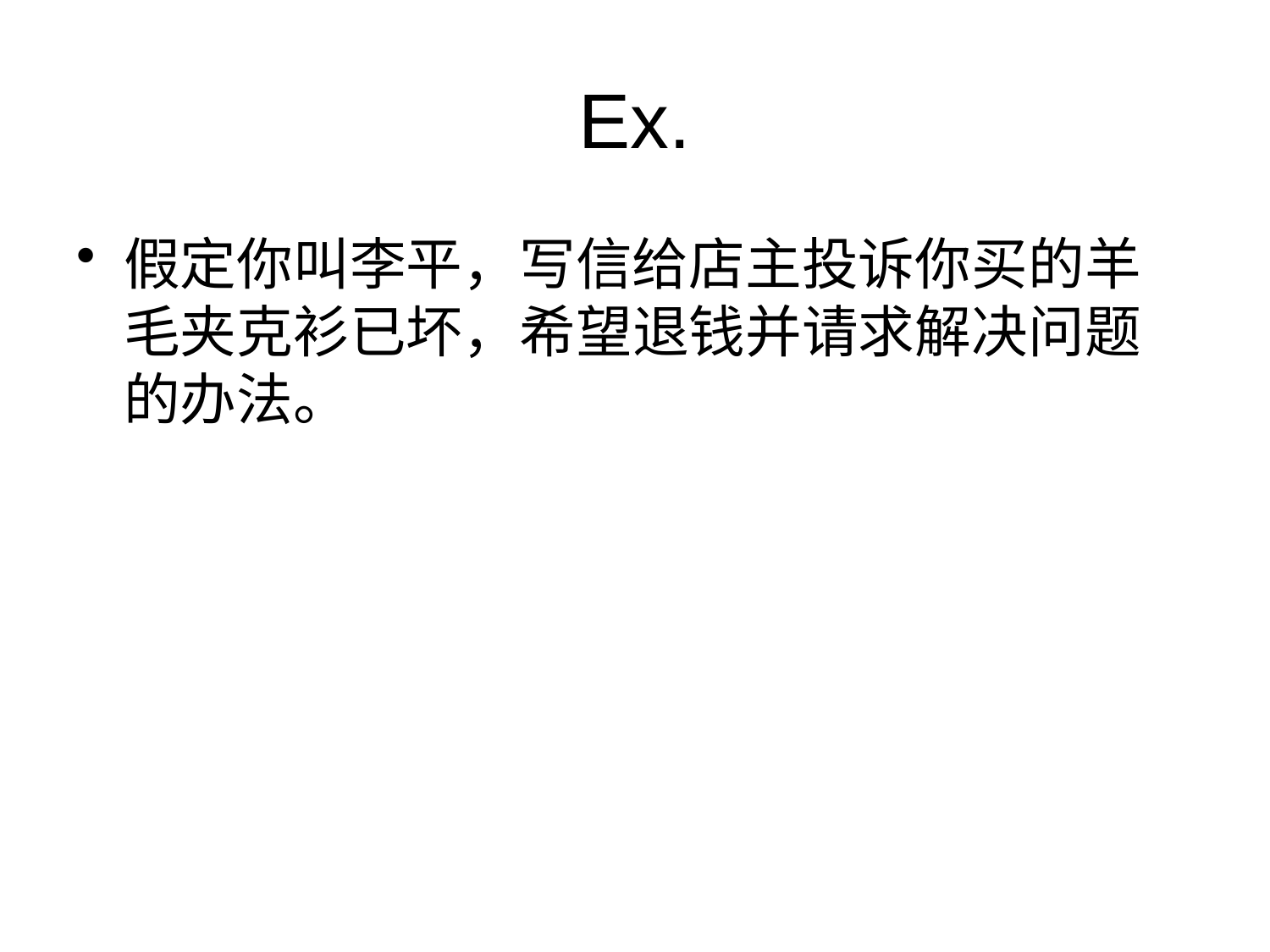

# Ex.
假定你叫李平，写信给店主投诉你买的羊毛夹克衫已坏，希望退钱并请求解决问题的办法。